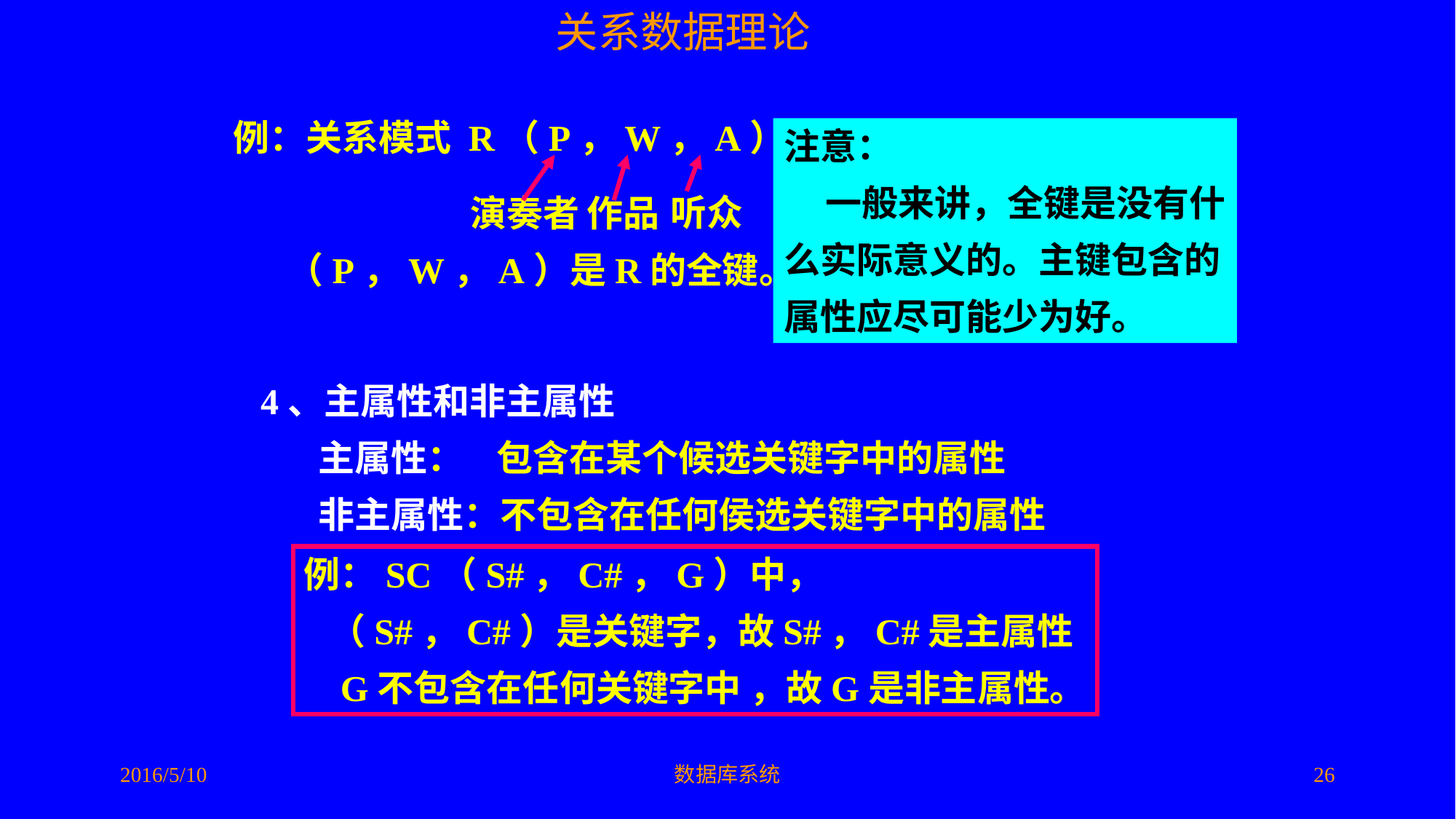

例：关系模式 R（P，W，A）
注意：
    一般来讲，全键是没有什么实际意义的。主键包含的属性应尽可能少为好。

听众

演奏者

作品
（P，W，A）是R的全键。
4、主属性和非主属性
      主属性：    包含在某个候选关键字中的属性
      非主属性：不包含在任何侯选关键字中的属性
例：SC（S#，C#，G）中，
  （S#，C#）是关键字，故S#，C#是主属性
    G不包含在任何关键字中 ，故G是非主属性。
2016/5/10
数据库系统
26